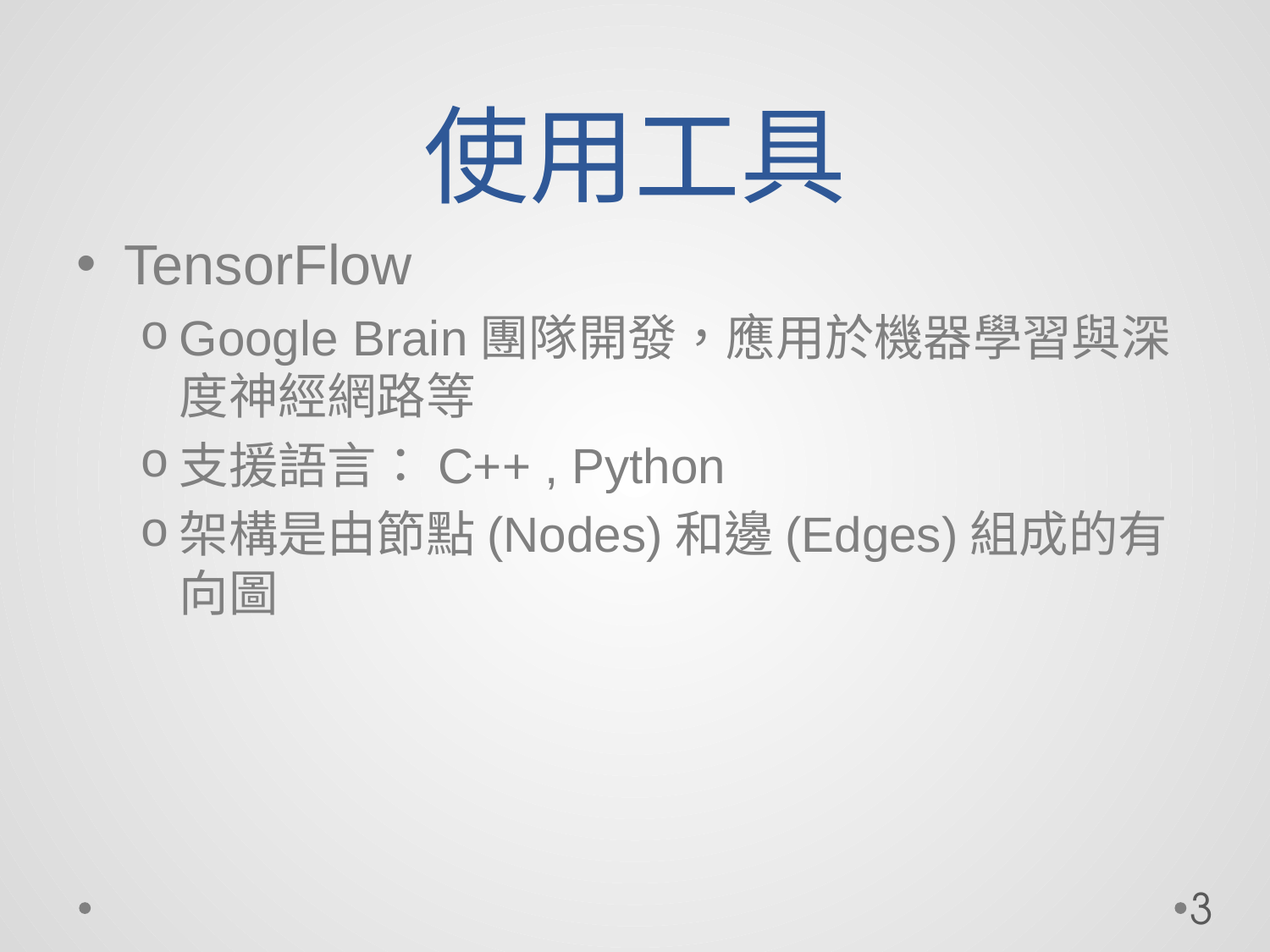

# 使用工具
TensorFlow
Google Brain團隊開發，應用於機器學習與深度神經網路等
支援語言：C++ , Python
架構是由節點(Nodes)和邊(Edges)組成的有向圖
3